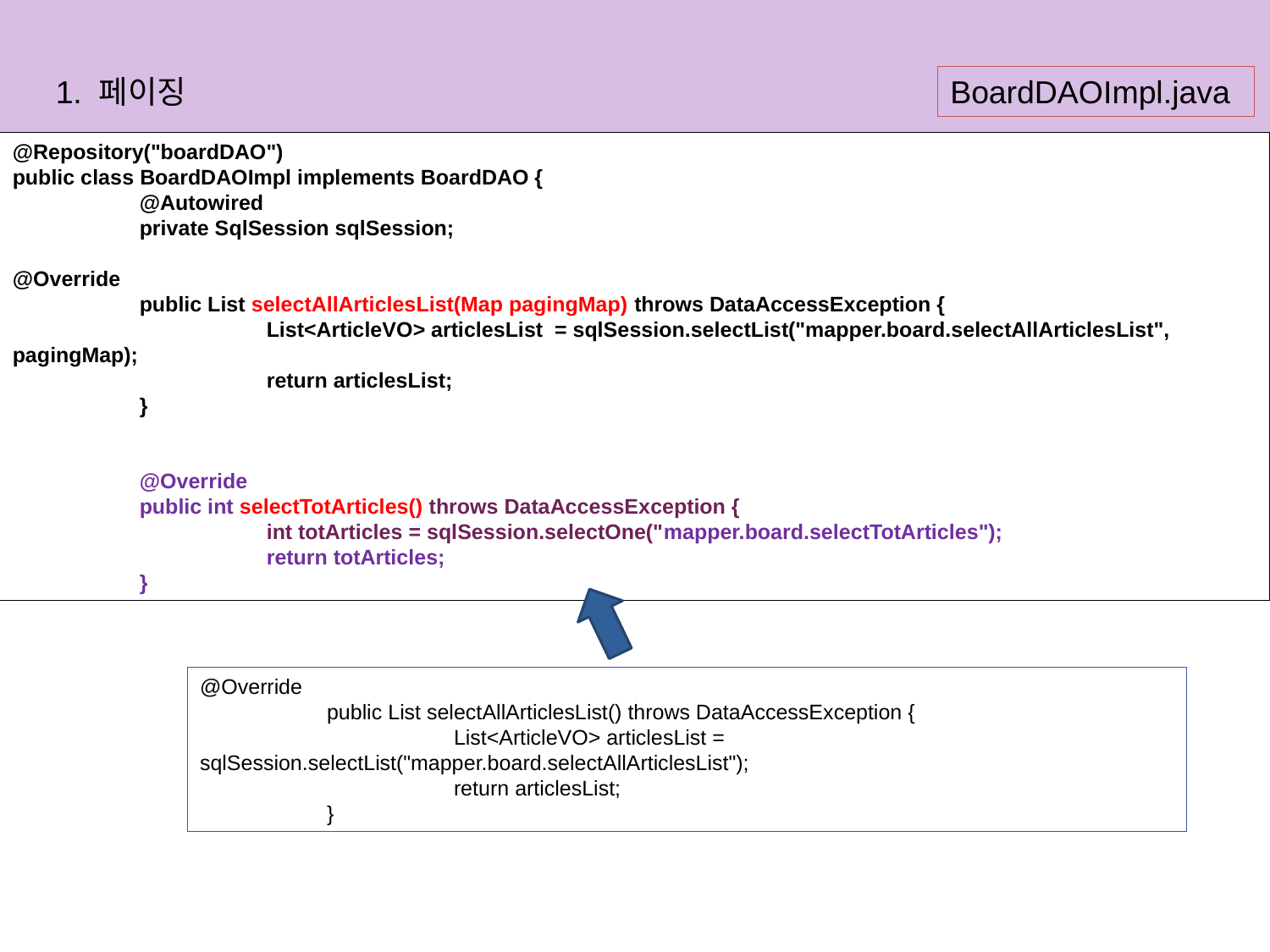

BoardDAOImpl.java
1. 페이징
@Repository("boardDAO")
public class BoardDAOImpl implements BoardDAO {
	@Autowired
	private SqlSession sqlSession;

@Override
	public List selectAllArticlesList(Map pagingMap) throws DataAccessException {
		List<ArticleVO> articlesList  = sqlSession.selectList("mapper.board.selectAllArticlesList", pagingMap);
		return articlesList;
	}

	@Override
	public int selectTotArticles() throws DataAccessException {
		int totArticles = sqlSession.selectOne("mapper.board.selectTotArticles");
		return totArticles;
	}

@Override
	public List selectAllArticlesList() throws DataAccessException {
		List<ArticleVO> articlesList = sqlSession.selectList("mapper.board.selectAllArticlesList");
		return articlesList;
	}